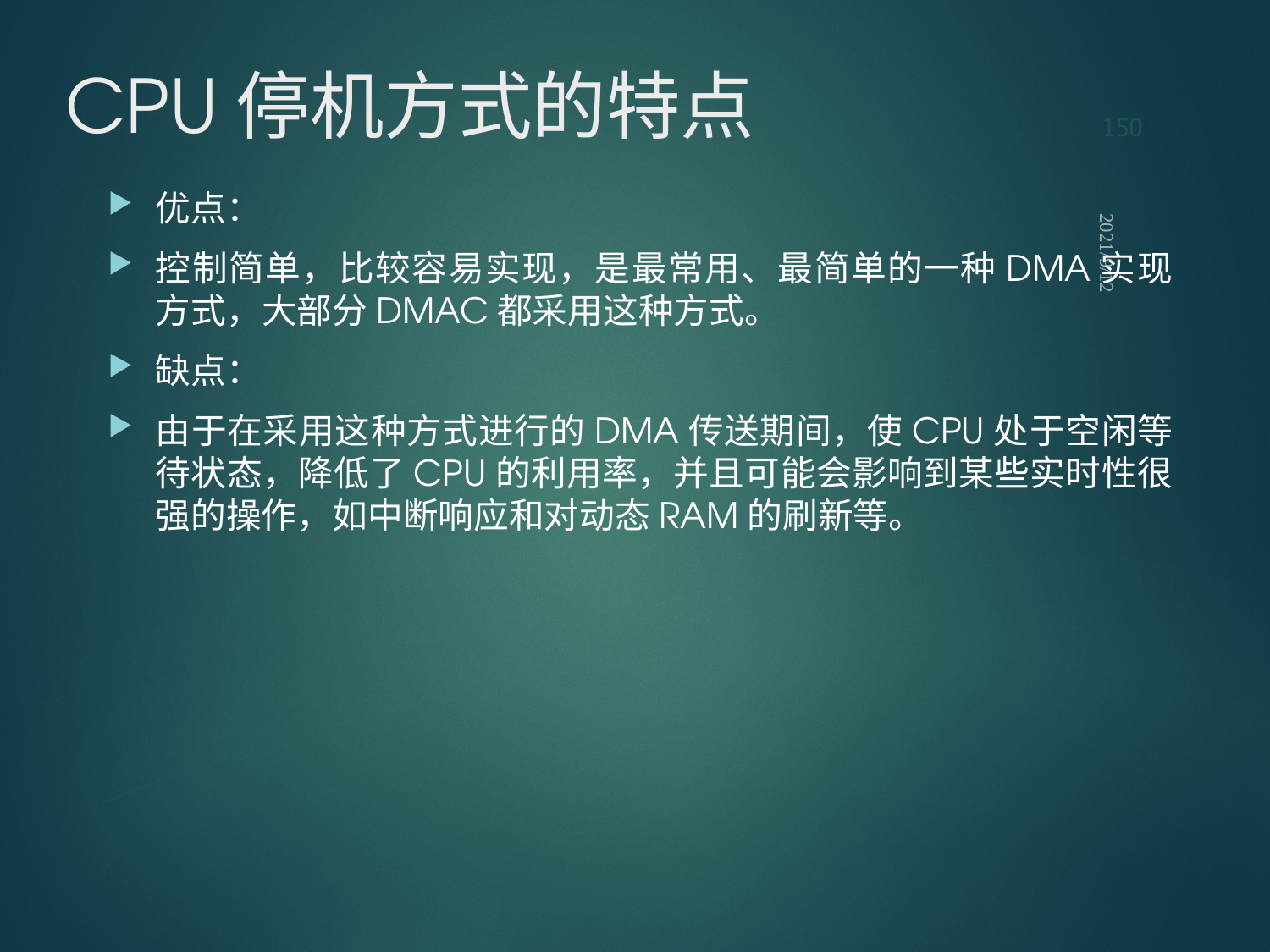

150
# CPU停机方式的特点
优点：
控制简单，比较容易实现，是最常用、最简单的一种DMA实现方式，大部分DMAC都采用这种方式。
缺点：
由于在采用这种方式进行的DMA传送期间，使CPU处于空闲等待状态，降低了CPU的利用率，并且可能会影响到某些实时性很强的操作，如中断响应和对动态RAM的刷新等。

2021/9/12